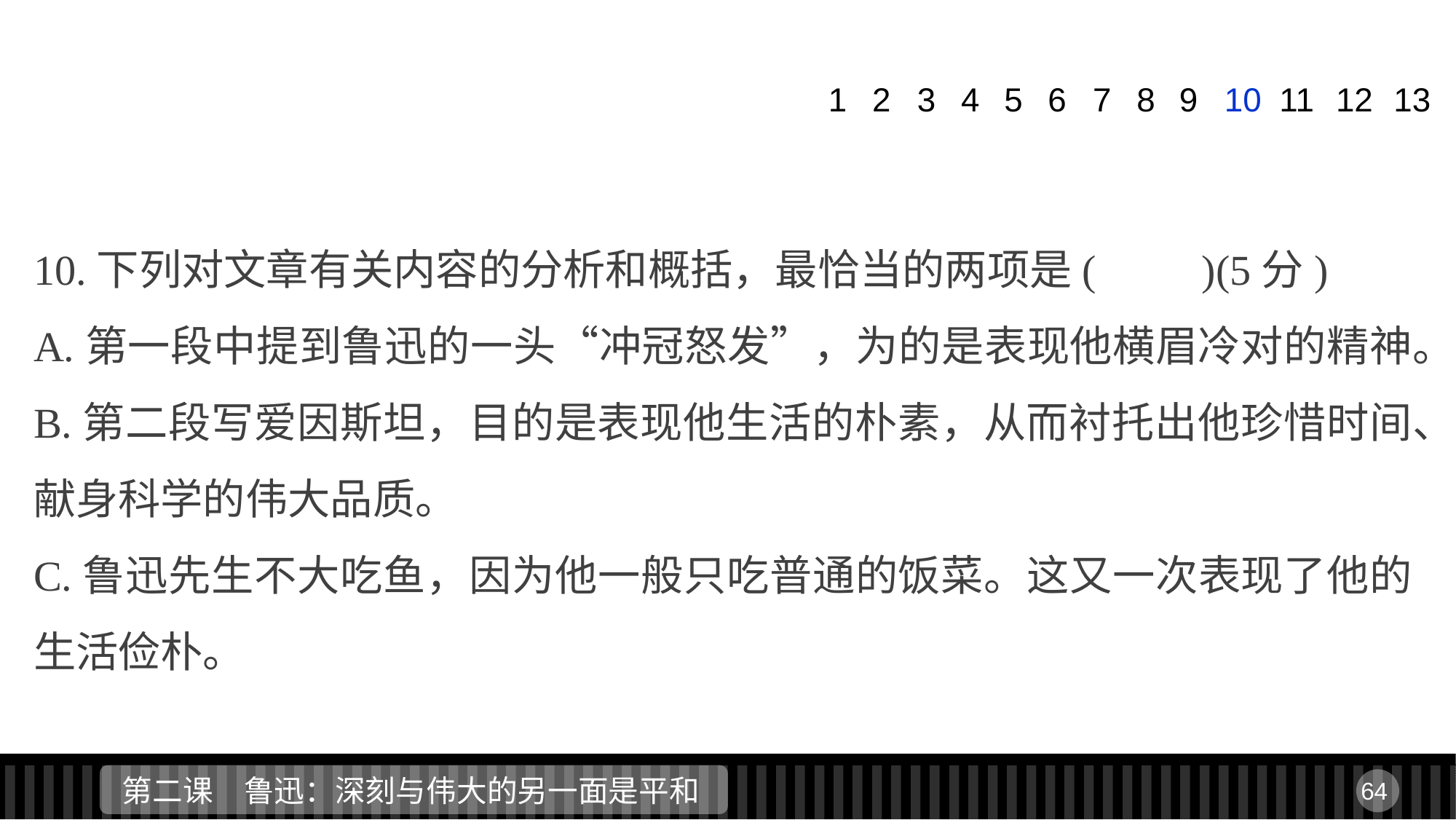

1
2
3
4
5
6
7
8
9
10
11
12
13
10.下列对文章有关内容的分析和概括，最恰当的两项是(　　)(5分)
A.第一段中提到鲁迅的一头“冲冠怒发”，为的是表现他横眉冷对的精神。
B.第二段写爱因斯坦，目的是表现他生活的朴素，从而衬托出他珍惜时间、献身科学的伟大品质。
C.鲁迅先生不大吃鱼，因为他一般只吃普通的饭菜。这又一次表现了他的生活俭朴。